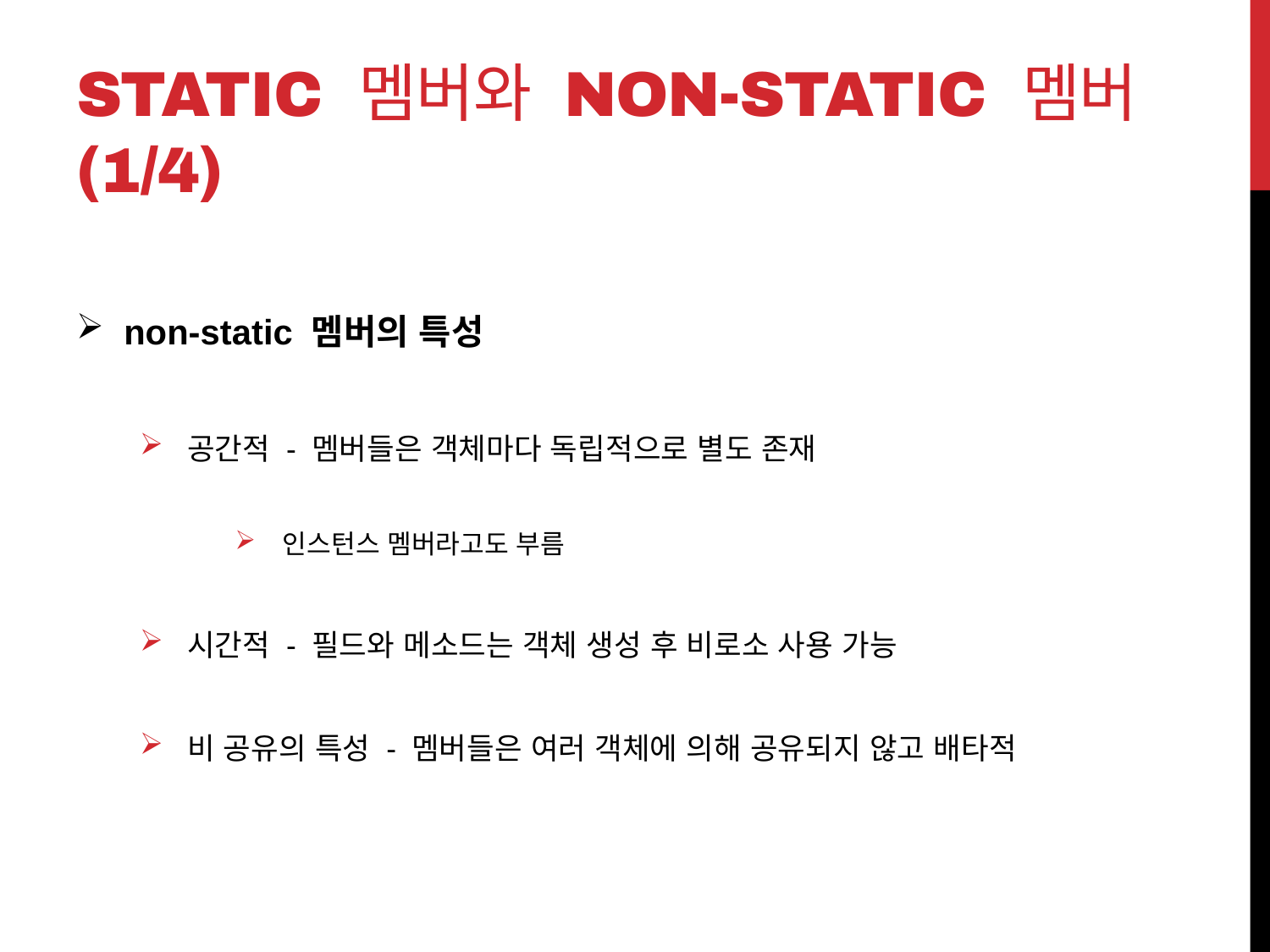

# static 멤버와 non-static 멤버 (1/4)

non-static 멤버의 특성

공간적 - 멤버들은 객체마다 독립적으로 별도 존재

인스턴스 멤버라고도 부름

시간적 - 필드와 메소드는 객체 생성 후 비로소 사용 가능

비 공유의 특성 - 멤버들은 여러 객체에 의해 공유되지 않고 배타적